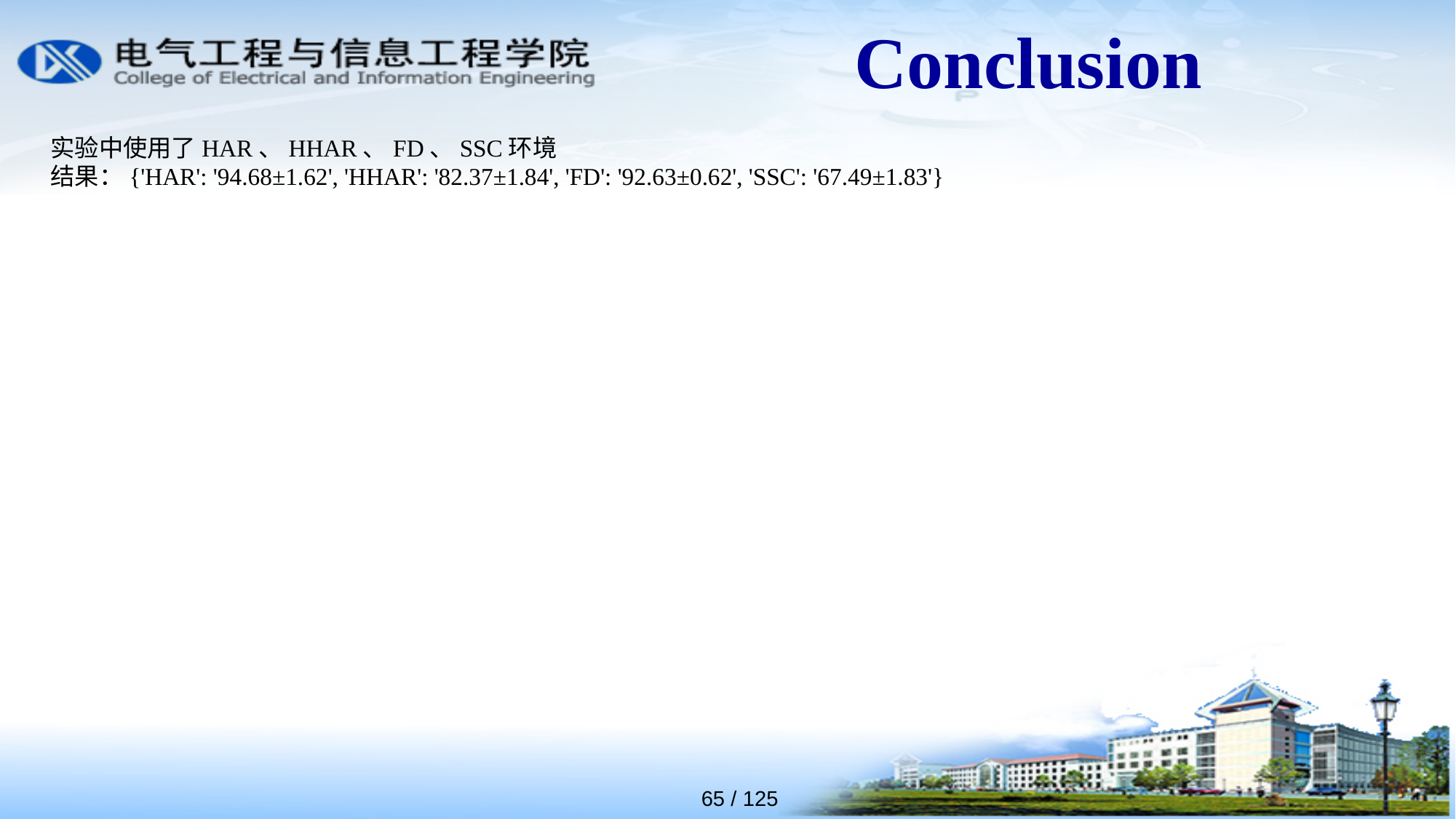

Conclusion
实验中使用了HAR、HHAR、FD、SSC环境
结果：{'HAR': '94.68±1.62', 'HHAR': '82.37±1.84', 'FD': '92.63±0.62', 'SSC': '67.49±1.83'}
65 / 125